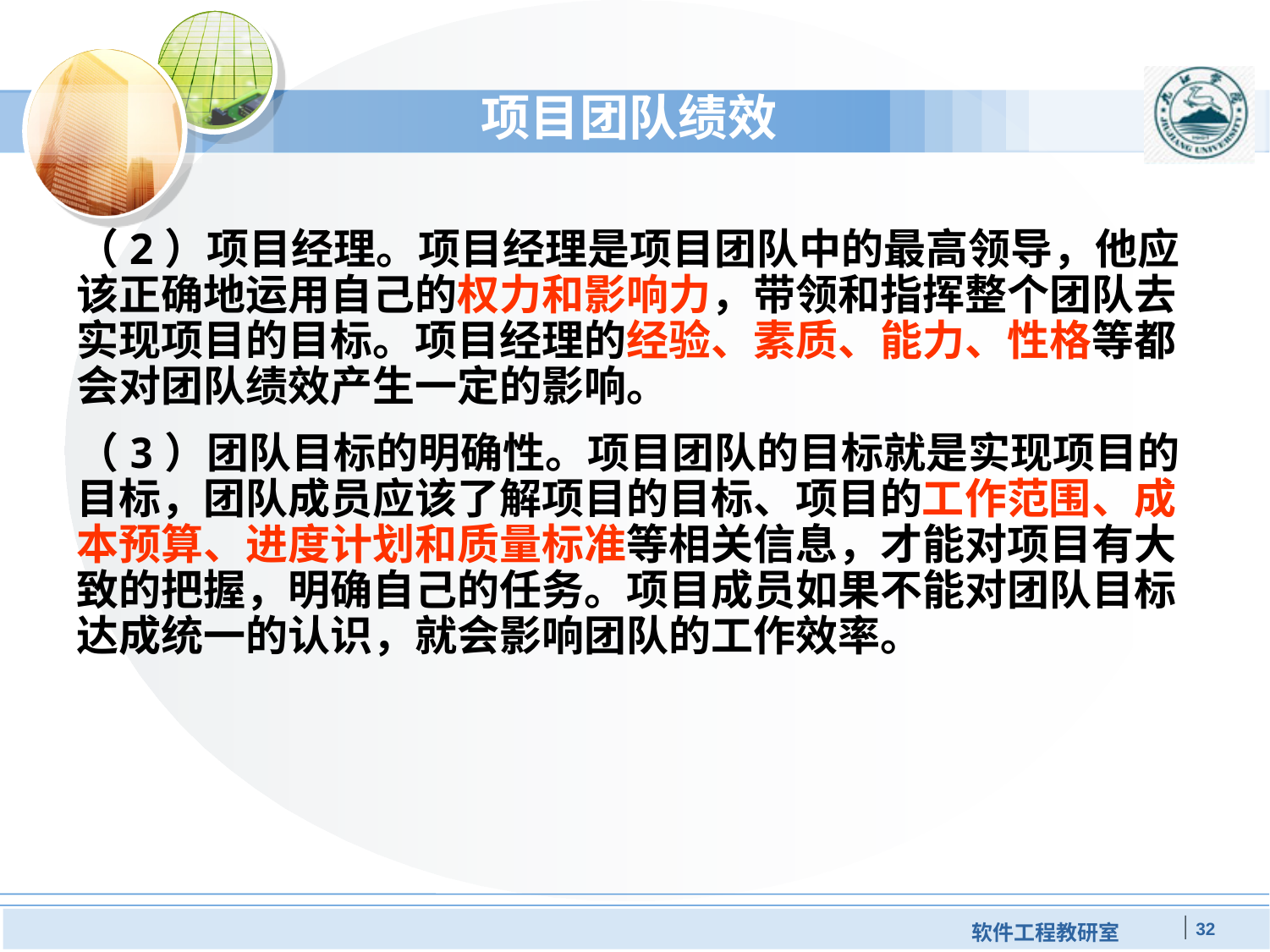

# 项目团队绩效
（2）项目经理。项目经理是项目团队中的最高领导，他应该正确地运用自己的权力和影响力，带领和指挥整个团队去实现项目的目标。项目经理的经验、素质、能力、性格等都会对团队绩效产生一定的影响。
（3）团队目标的明确性。项目团队的目标就是实现项目的目标，团队成员应该了解项目的目标、项目的工作范围、成本预算、进度计划和质量标准等相关信息，才能对项目有大致的把握，明确自己的任务。项目成员如果不能对团队目标达成统一的认识，就会影响团队的工作效率。